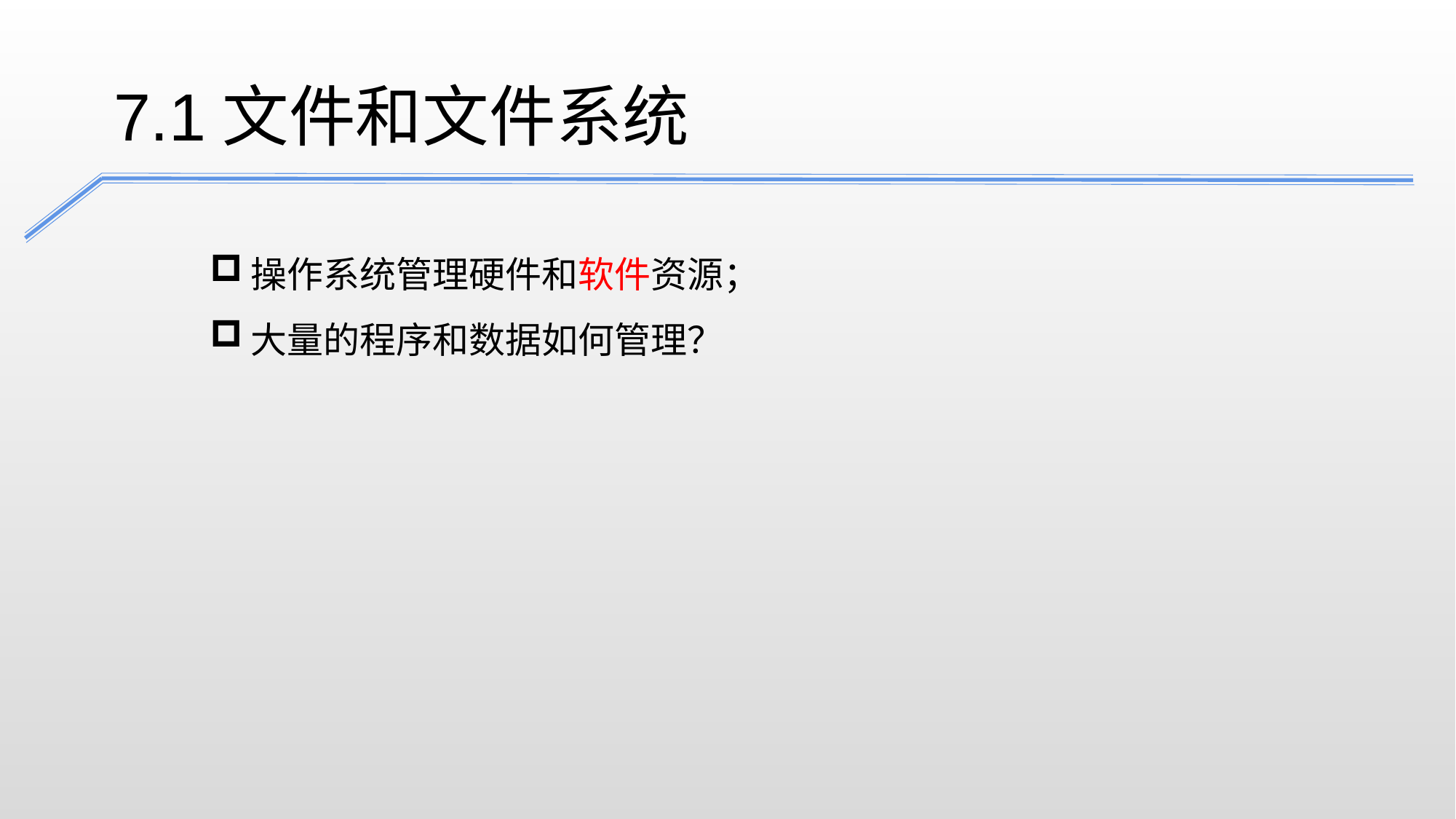

7.1文件和文件系统
操作系统管理硬件和软件资源；
大量的程序和数据如何管理？